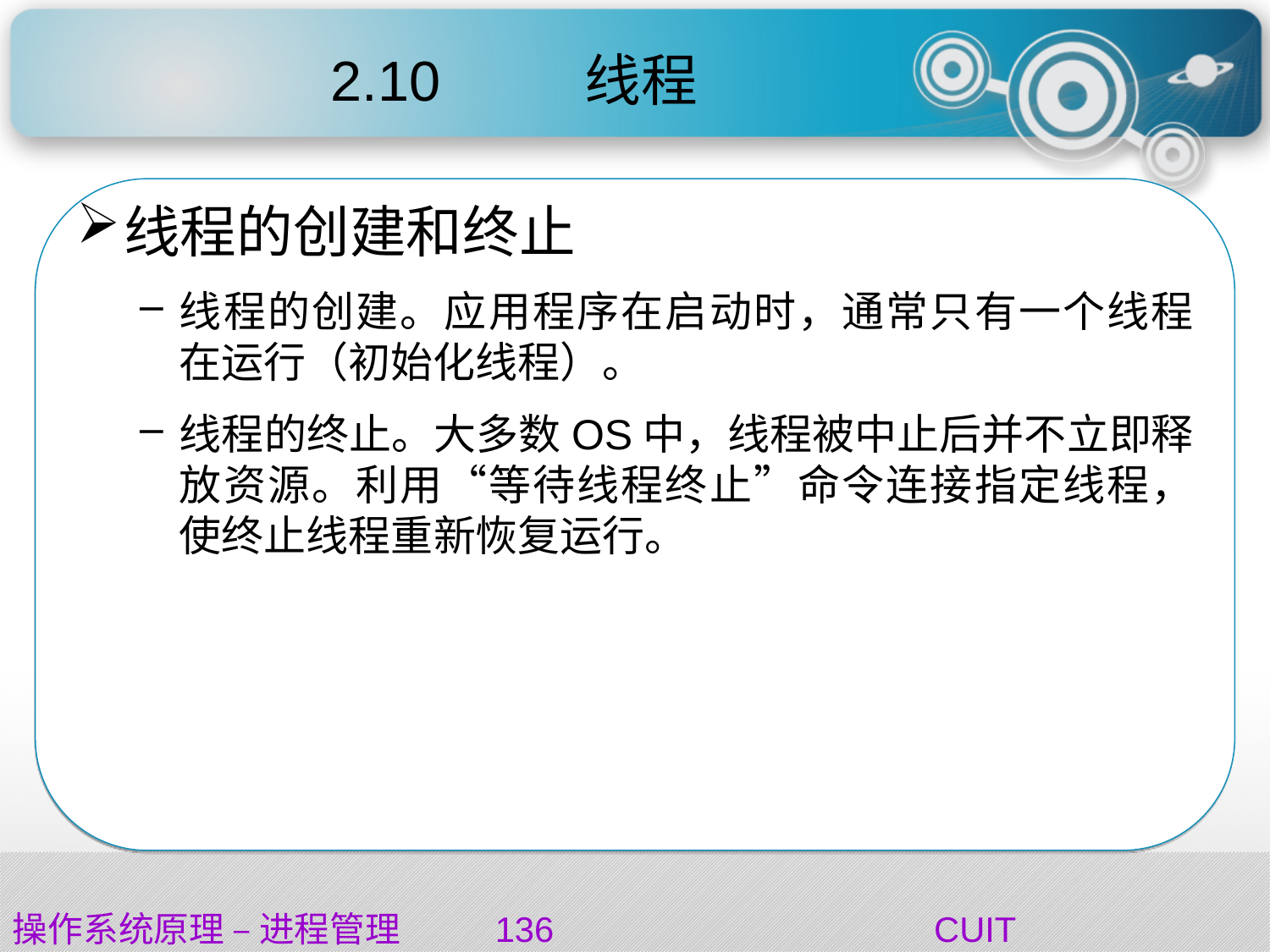

# 2.10		线程
线程的创建和终止
线程的创建。应用程序在启动时，通常只有一个线程在运行（初始化线程）。
线程的终止。大多数OS中，线程被中止后并不立即释放资源。利用“等待线程终止”命令连接指定线程，使终止线程重新恢复运行。